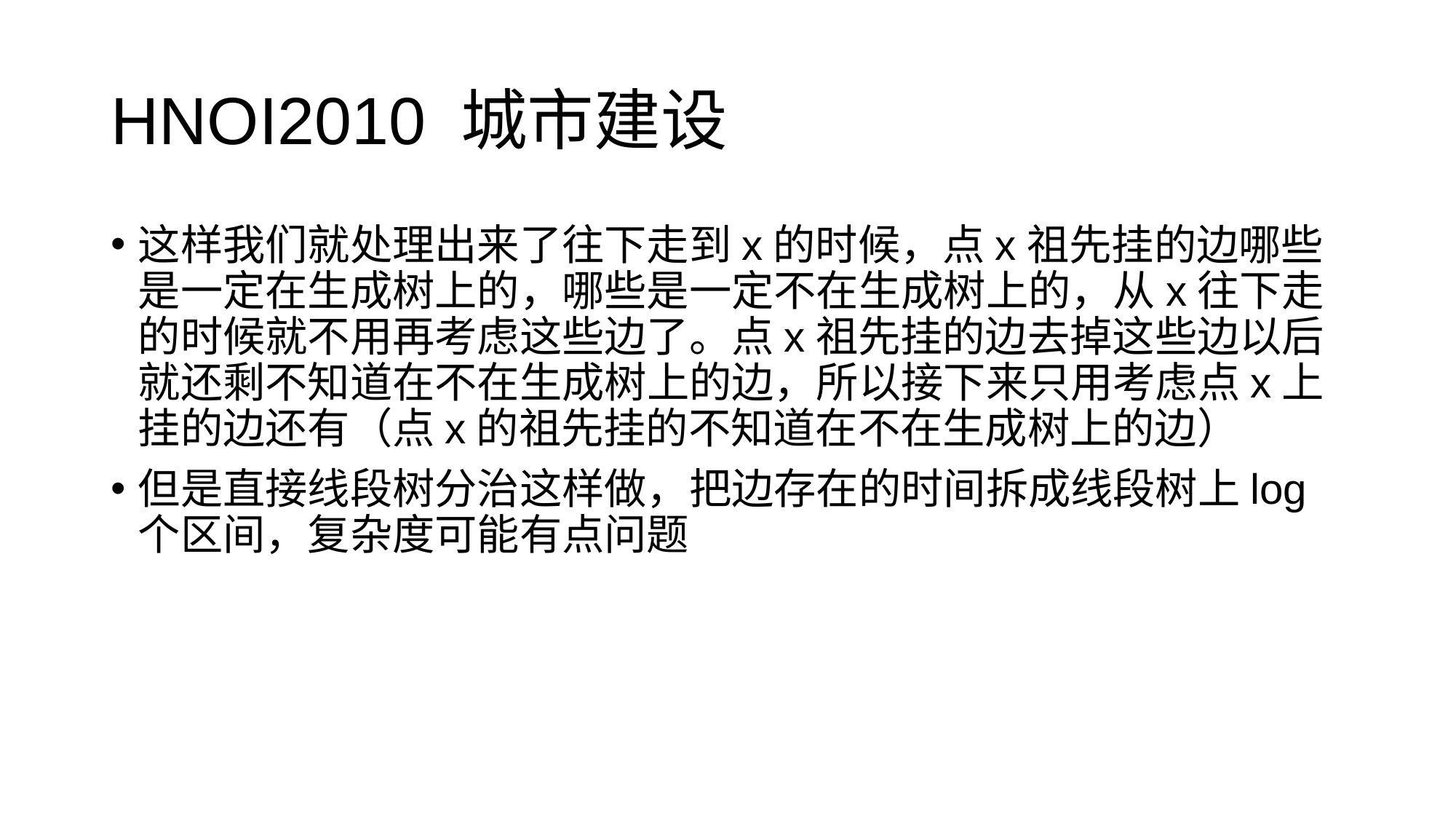

# HNOI2010 城市建设
这样我们就处理出来了往下走到x的时候，点x祖先挂的边哪些是一定在生成树上的，哪些是一定不在生成树上的，从x往下走的时候就不用再考虑这些边了。点x祖先挂的边去掉这些边以后就还剩不知道在不在生成树上的边，所以接下来只用考虑点x上挂的边还有（点x的祖先挂的不知道在不在生成树上的边）
但是直接线段树分治这样做，把边存在的时间拆成线段树上log个区间，复杂度可能有点问题